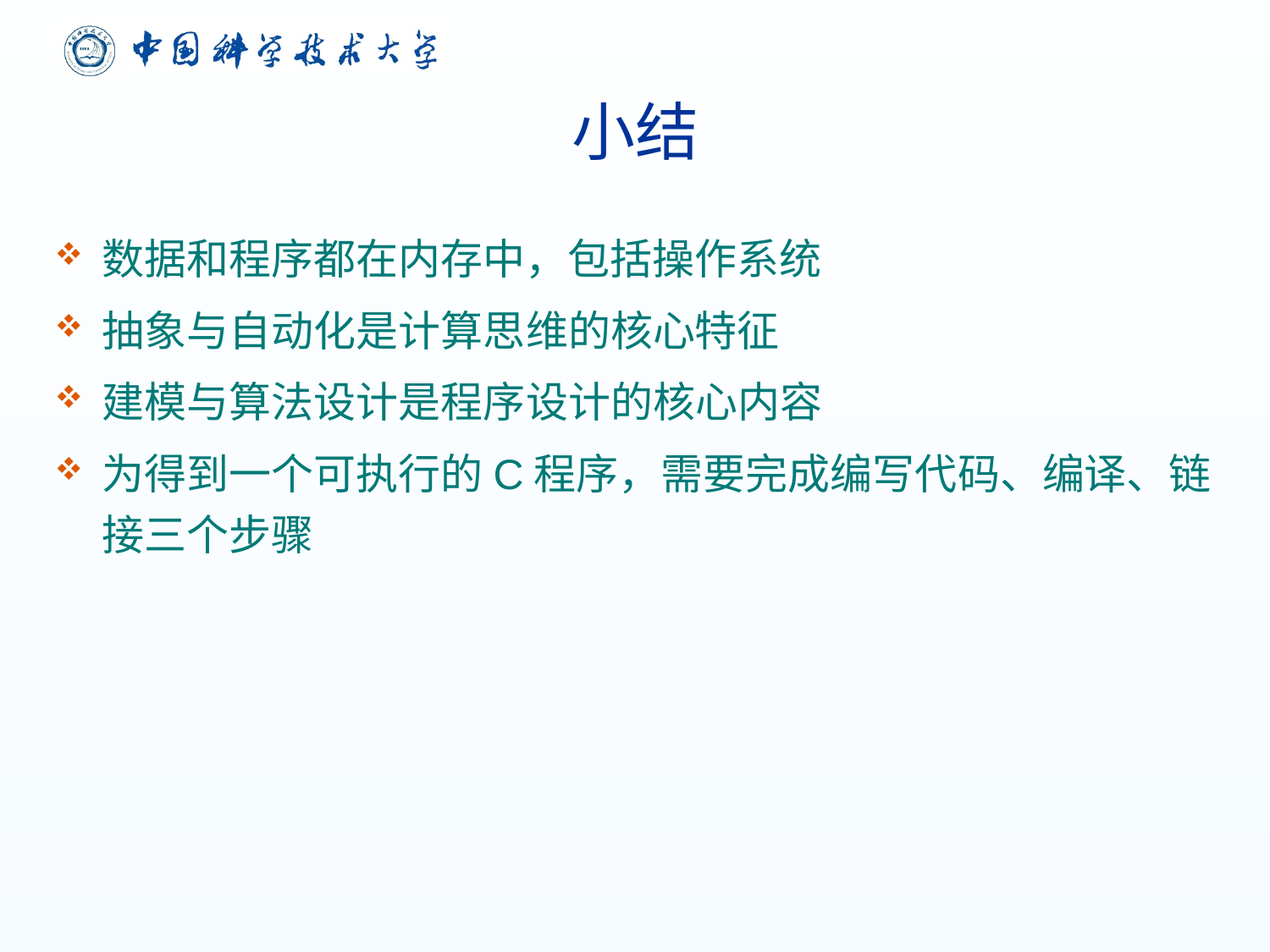

# 小结
数据和程序都在内存中，包括操作系统
抽象与自动化是计算思维的核心特征
建模与算法设计是程序设计的核心内容
为得到一个可执行的C程序，需要完成编写代码、编译、链接三个步骤